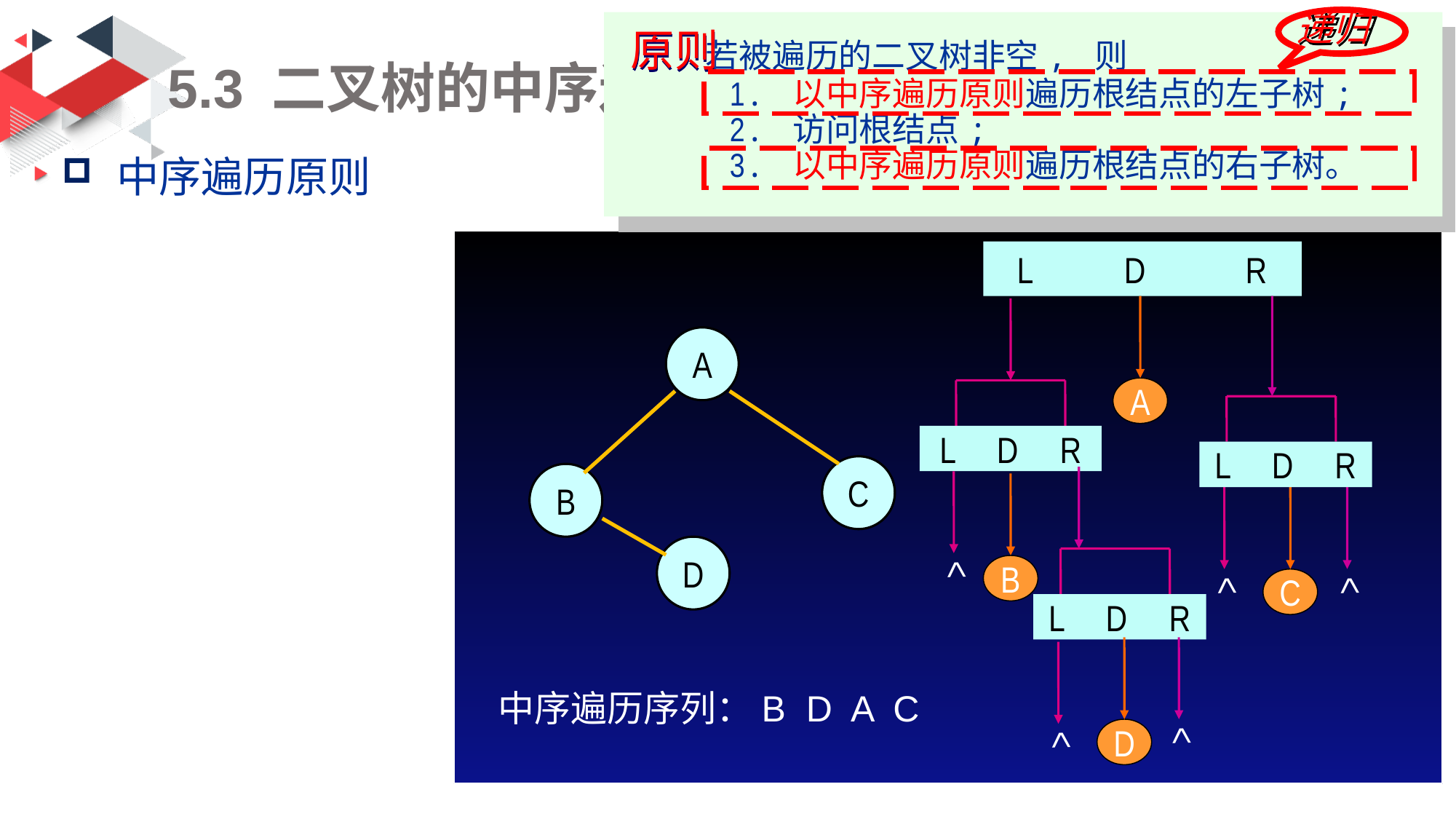

递归

原则
   若被遍历的二叉树非空, 则
   1. 以中序遍历原则遍历根结点的左子树;
   2. 访问根结点;
   3. 以中序遍历原则遍历根结点的右子树。
# 5.3 二叉树的中序遍历
中序遍历原则

L           D            R

A

L     D     R

L     D     R
A

C
B

D

L     D     R

>

B

>

C

>

D

>

>
中序遍历序列：B  D  A  C